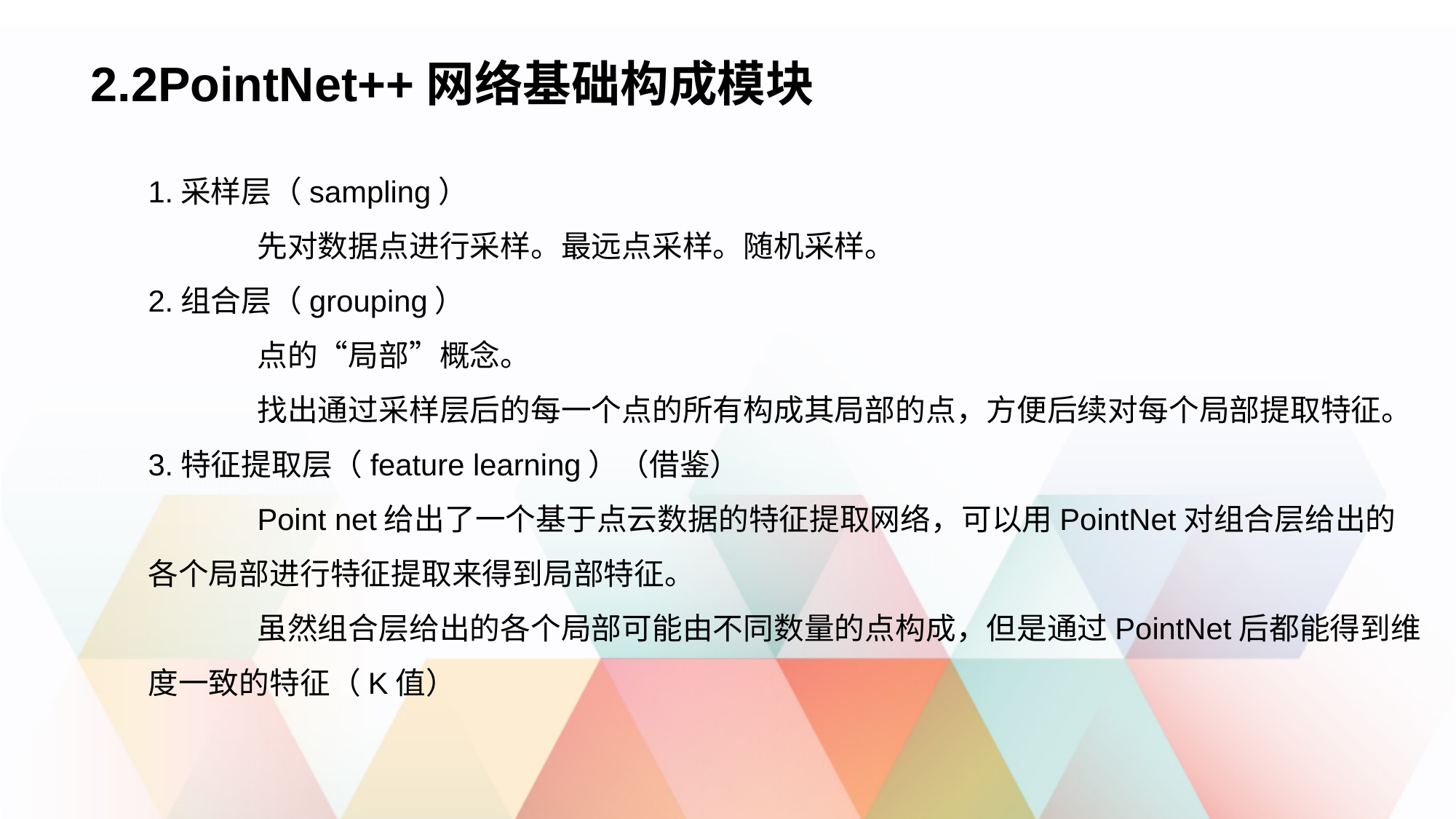

2.2PointNet++网络基础构成模块
1.采样层（sampling）
	先对数据点进行采样。最远点采样。随机采样。
2.组合层（grouping）
	点的“局部”概念。
	找出通过采样层后的每一个点的所有构成其局部的点，方便后续对每个局部提取特征。
3.特征提取层（feature learning）（借鉴）
	Point net给出了一个基于点云数据的特征提取网络，可以用PointNet对组合层给出的各个局部进行特征提取来得到局部特征。
	虽然组合层给出的各个局部可能由不同数量的点构成，但是通过PointNet后都能得到维度一致的特征（K值）